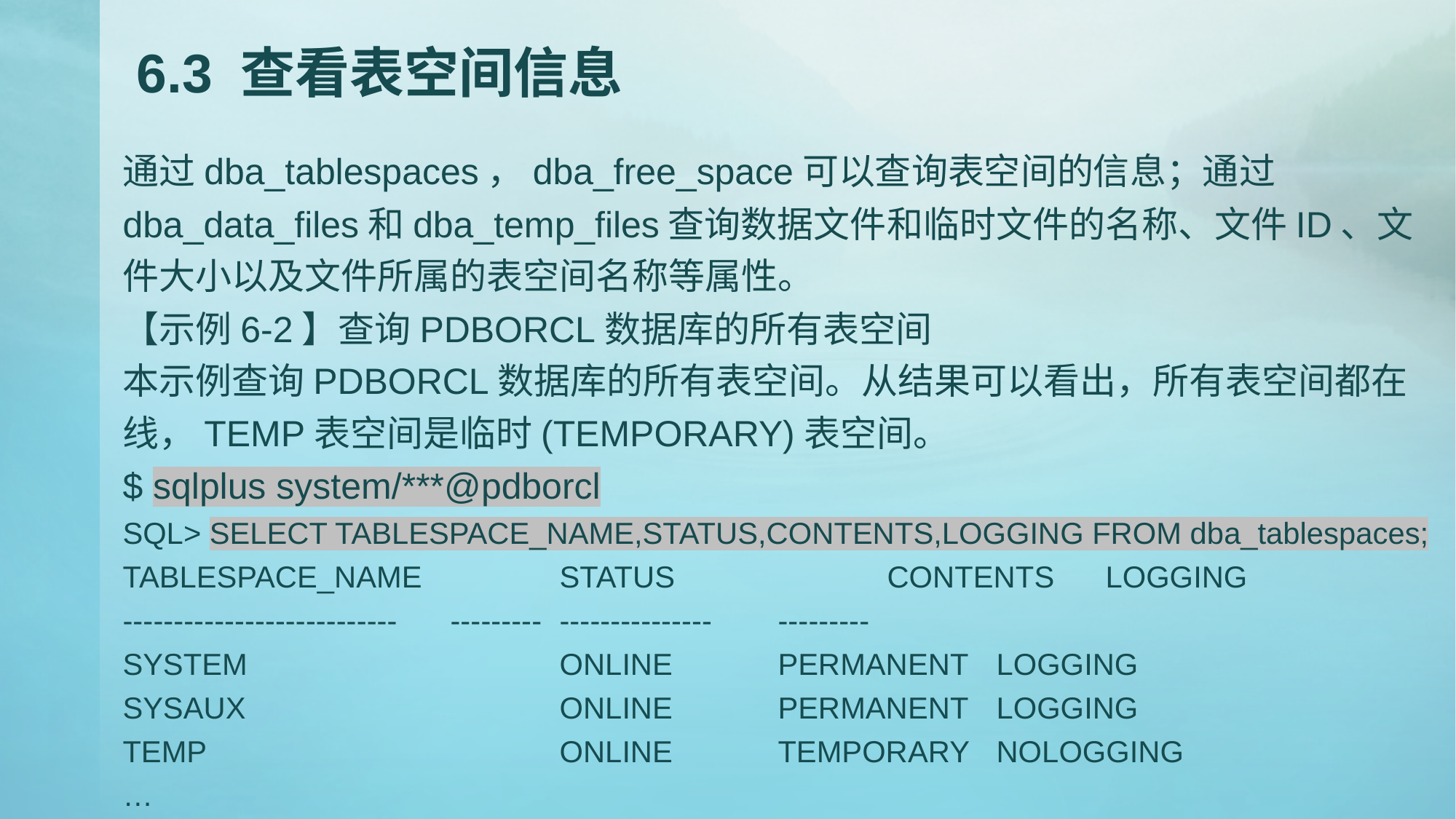

# 6.3 查看表空间信息
通过dba_tablespaces，dba_free_space可以查询表空间的信息；通过dba_data_files和dba_temp_files查询数据文件和临时文件的名称、文件ID、文件大小以及文件所属的表空间名称等属性。
【示例6-2】查询PDBORCL数据库的所有表空间
本示例查询PDBORCL数据库的所有表空间。从结果可以看出，所有表空间都在线，TEMP表空间是临时(TEMPORARY)表空间。
$ sqlplus system/***@pdborcl
SQL> SELECT TABLESPACE_NAME,STATUS,CONTENTS,LOGGING FROM dba_tablespaces;
TABLESPACE_NAME		STATUS		CONTENTS	LOGGING
---------------------------	---------	---------------	---------
SYSTEM			ONLINE	PERMANENT	LOGGING
SYSAUX			ONLINE	PERMANENT	LOGGING
TEMP				ONLINE	TEMPORARY	NOLOGGING
…